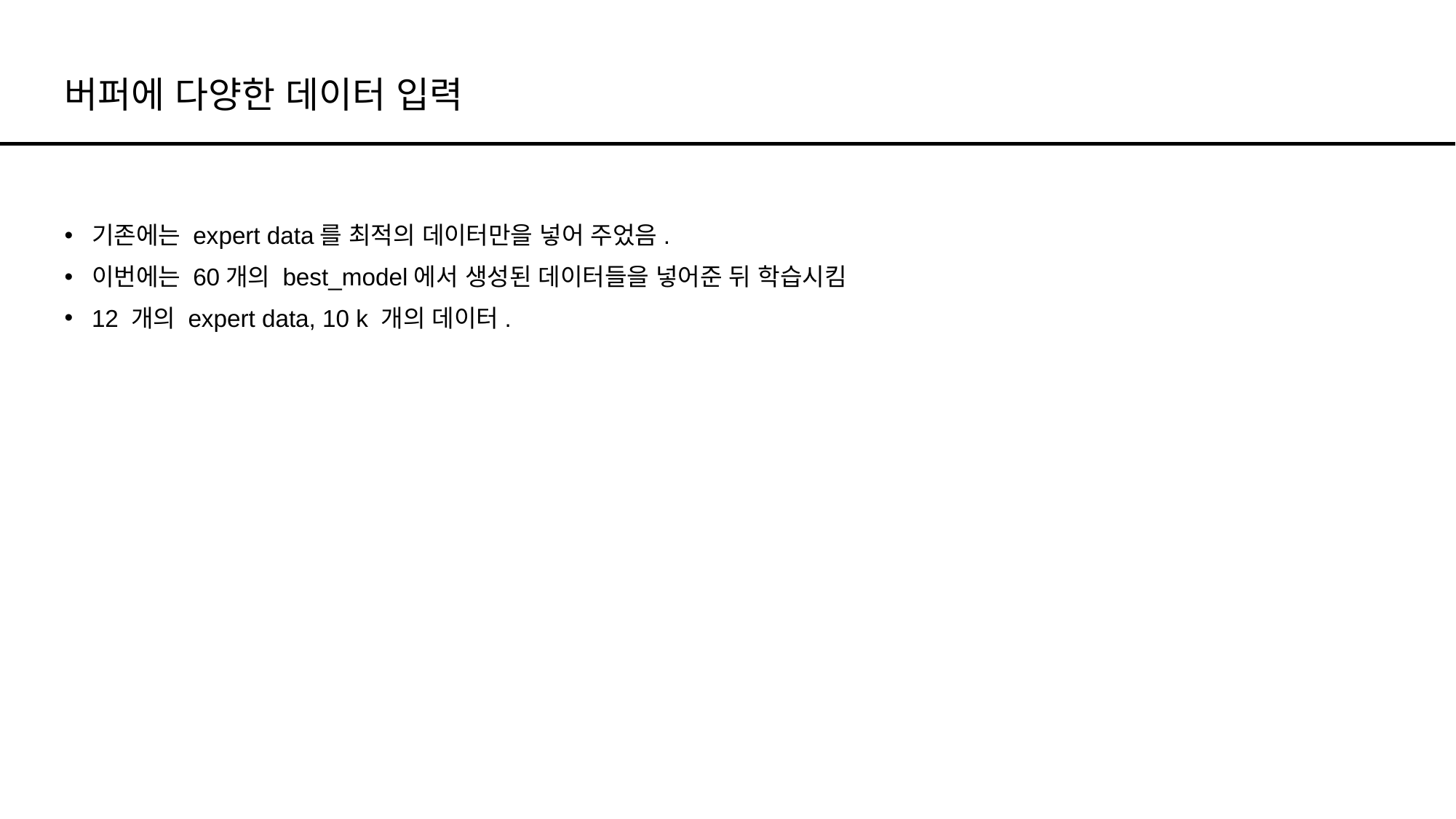

# 버퍼에 다양한 데이터 입력
기존에는 expert data를 최적의 데이터만을 넣어 주었음.
이번에는 60개의 best_model에서 생성된 데이터들을 넣어준 뒤 학습시킴
12 개의 expert data, 10 k 개의 데이터.